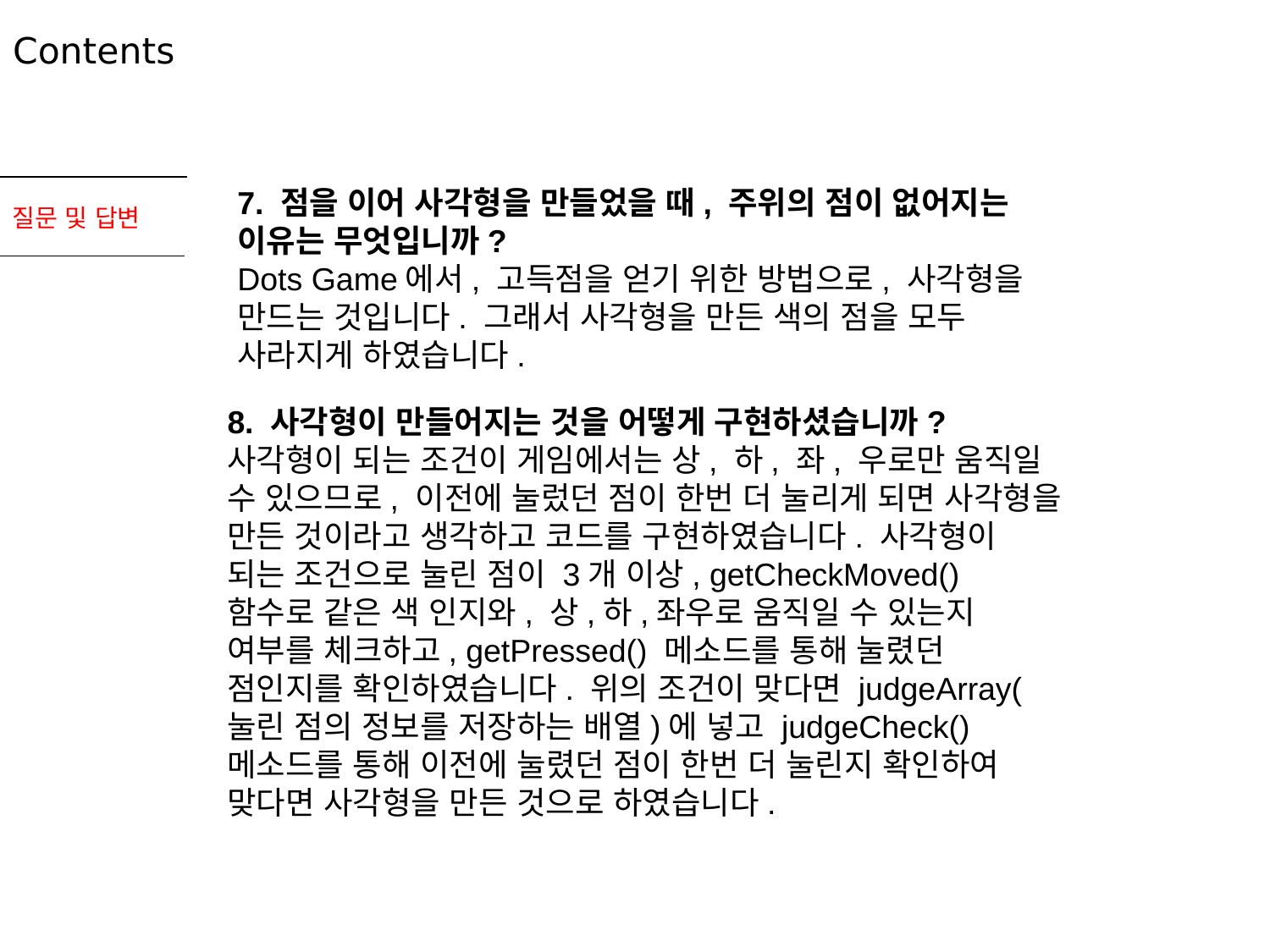

# Contents
7. 점을 이어 사각형을 만들었을 때, 주위의 점이 없어지는 이유는 무엇입니까?
Dots Game에서, 고득점을 얻기 위한 방법으로, 사각형을 만드는 것입니다. 그래서 사각형을 만든 색의 점을 모두 사라지게 하였습니다.

질문 및 답변
8. 사각형이 만들어지는 것을 어떻게 구현하셨습니까?
사각형이 되는 조건이 게임에서는 상, 하, 좌, 우로만 움직일 수 있으므로, 이전에 눌렀던 점이 한번 더 눌리게 되면 사각형을 만든 것이라고 생각하고 코드를 구현하였습니다. 사각형이 되는 조건으로 눌린 점이 3개 이상, getCheckMoved() 함수로 같은 색 인지와, 상,하,좌우로 움직일 수 있는지 여부를 체크하고, getPressed() 메소드를 통해 눌렸던 점인지를 확인하였습니다. 위의 조건이 맞다면 judgeArray(눌린 점의 정보를 저장하는 배열)에 넣고 judgeCheck() 메소드를 통해 이전에 눌렸던 점이 한번 더 눌린지 확인하여 맞다면 사각형을 만든 것으로 하였습니다.